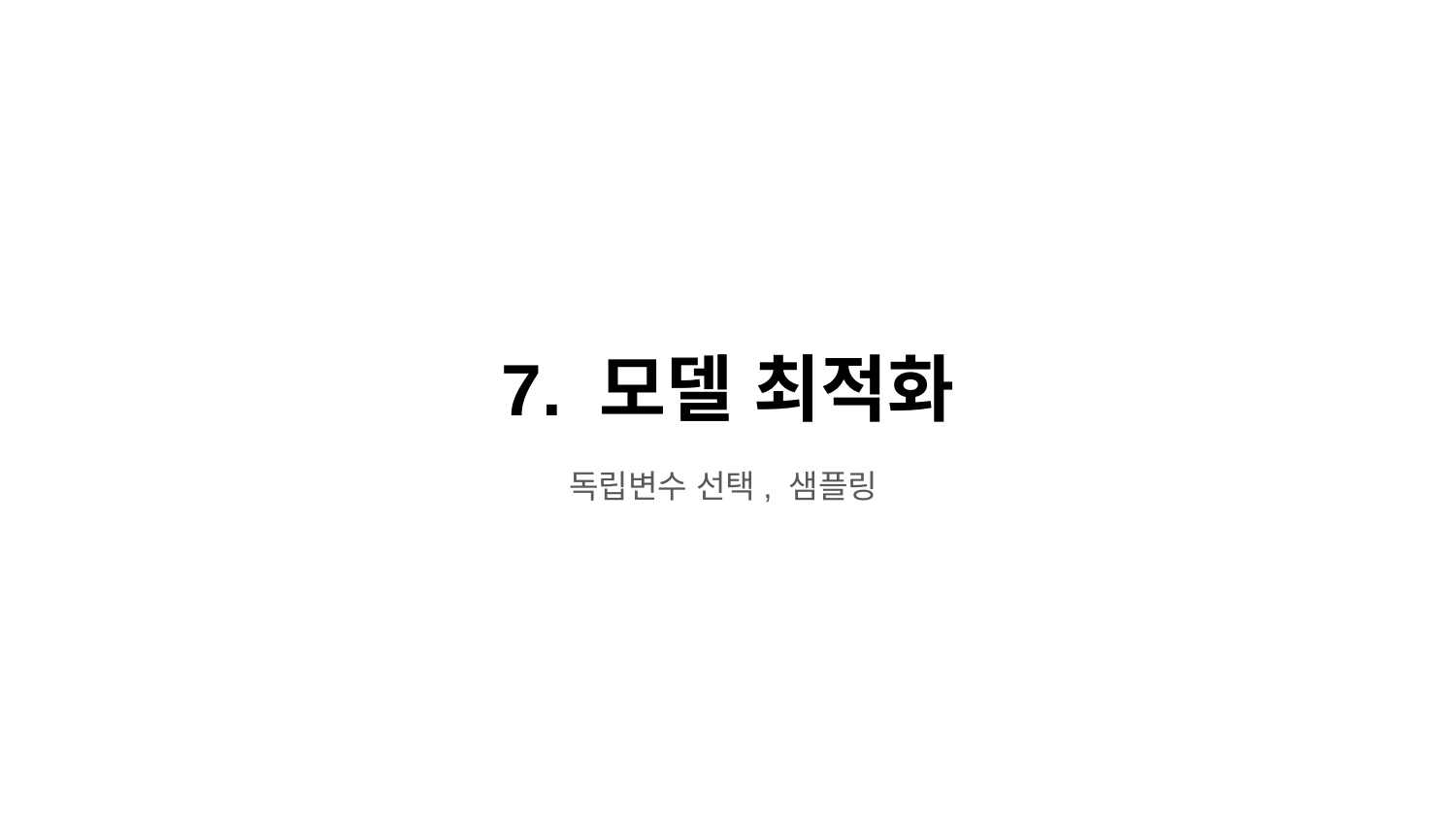

# 7. 모델 최적화
독립변수 선택, 샘플링